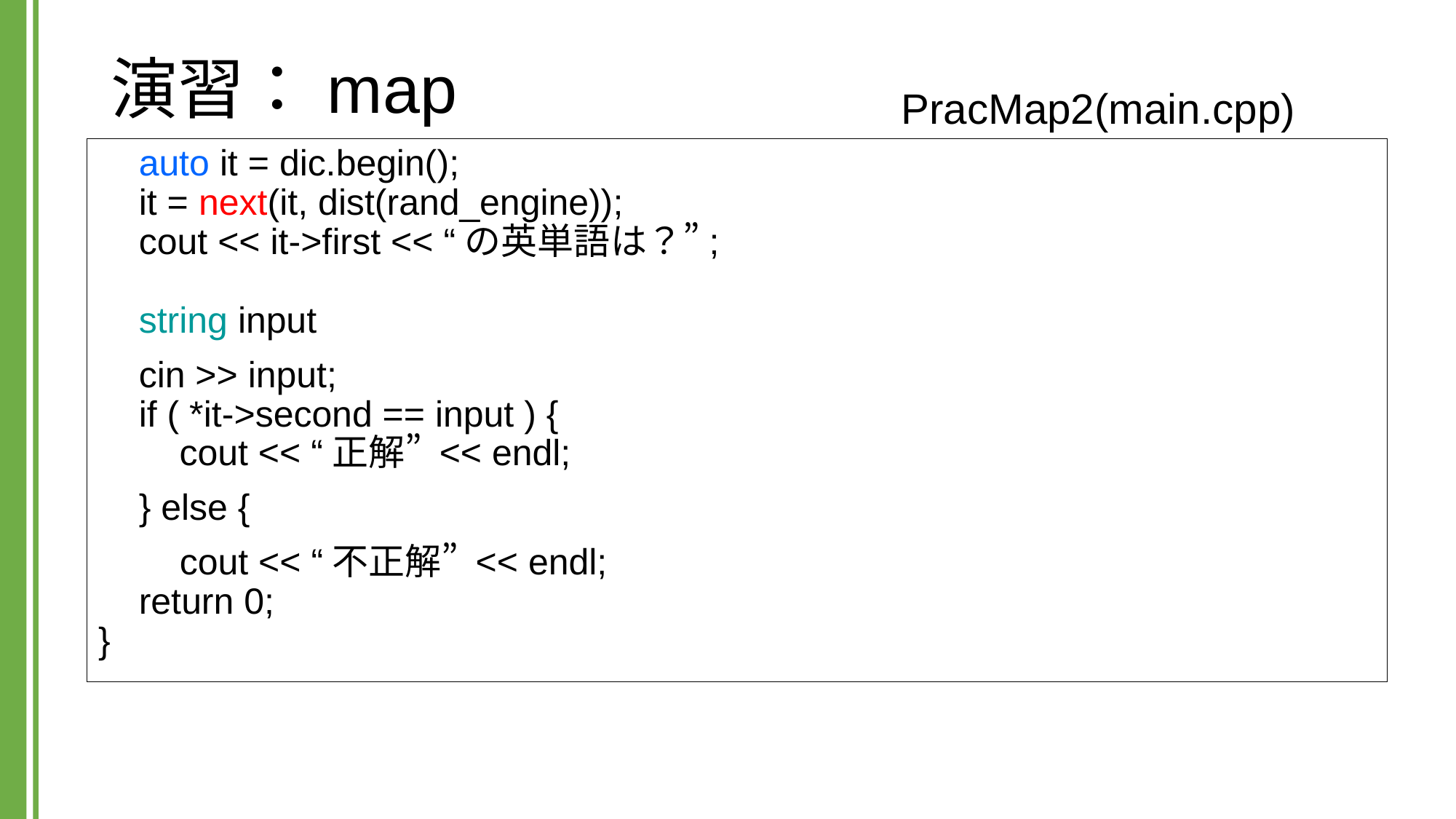

# 演習：map
PracMap2(main.cpp)
    auto it = dic.begin();
    it = next(it, dist(rand_engine));
    cout << it->first << “の英単語は？”;
    string input
    cin >> input;
    if ( *it->second == input ) {
        cout << “正解” << endl;
    } else {
        cout << “不正解” << endl;
    return 0;
}